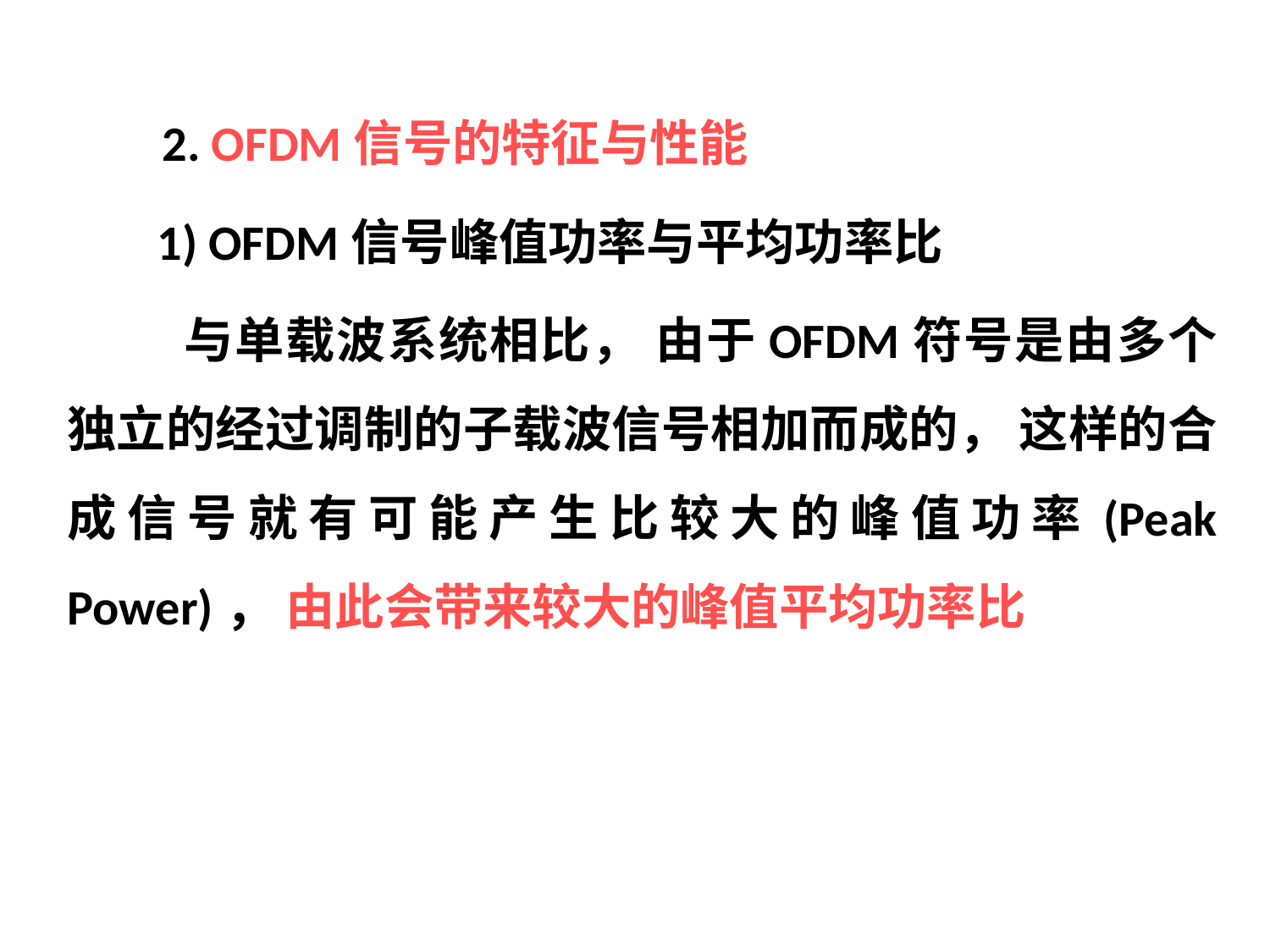

2. OFDM信号的特征与性能
        1) OFDM信号峰值功率与平均功率比
        与单载波系统相比， 由于OFDM符号是由多个独立的经过调制的子载波信号相加而成的， 这样的合成信号就有可能产生比较大的峰值功率(Peak Power)， 由此会带来较大的峰值平均功率比